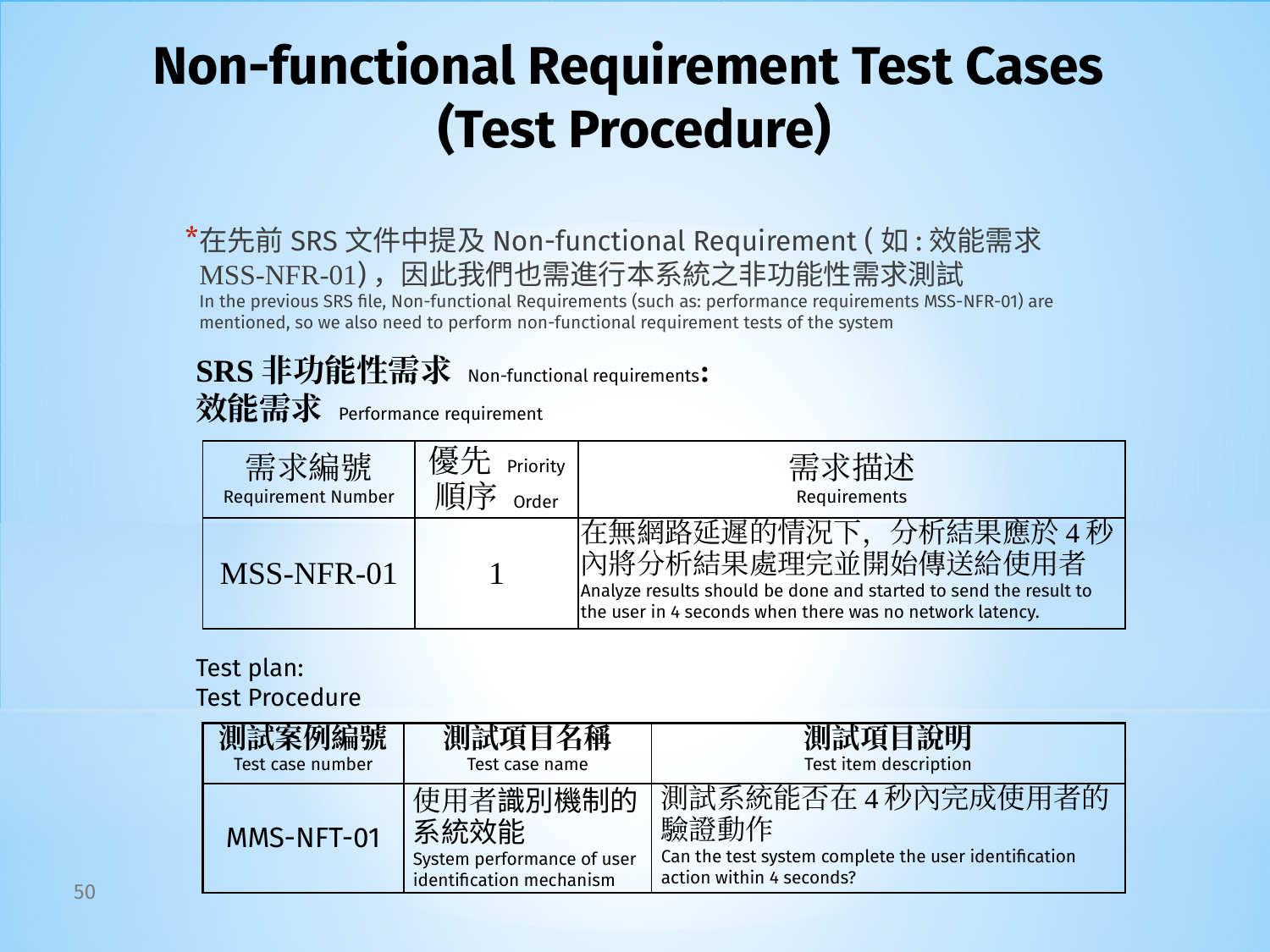

# Non-functional Requirement Test Cases
(Test Procedure)
在先前SRS文件中提及Non-functional Requirement (如:效能需求MSS-NFR-01)，因此我們也需進行本系統之非功能性需求測試
In the previous SRS file, Non-functional Requirements (such as: performance requirements MSS-NFR-01) are mentioned, so we also need to perform non-functional requirement tests of the system
SRS非功能性需求 Non-functional requirements:
效能需求 Performance requirement
| 需求編號 Requirement Number | 優先 Priority 順序 Order | 需求描述 Requirements |
| --- | --- | --- |
| MSS-NFR-01 | 1 | 在無網路延遲的情況下，分析結果應於4秒內將分析結果處理完並開始傳送給使用者 Analyze results should be done and started to send the result to the user in 4 seconds when there was no network latency. |
Test plan:
Test Procedure
| 測試案例編號 Test case number | 測試項目名稱 Test case name | 測試項目說明 Test item description |
| --- | --- | --- |
| MMS-NFT-01 | 使用者識別機制的系統效能 System performance of user identification mechanism | 測試系統能否在4秒內完成使用者的驗證動作 Can the test system complete the user identification action within 4 seconds? |
50